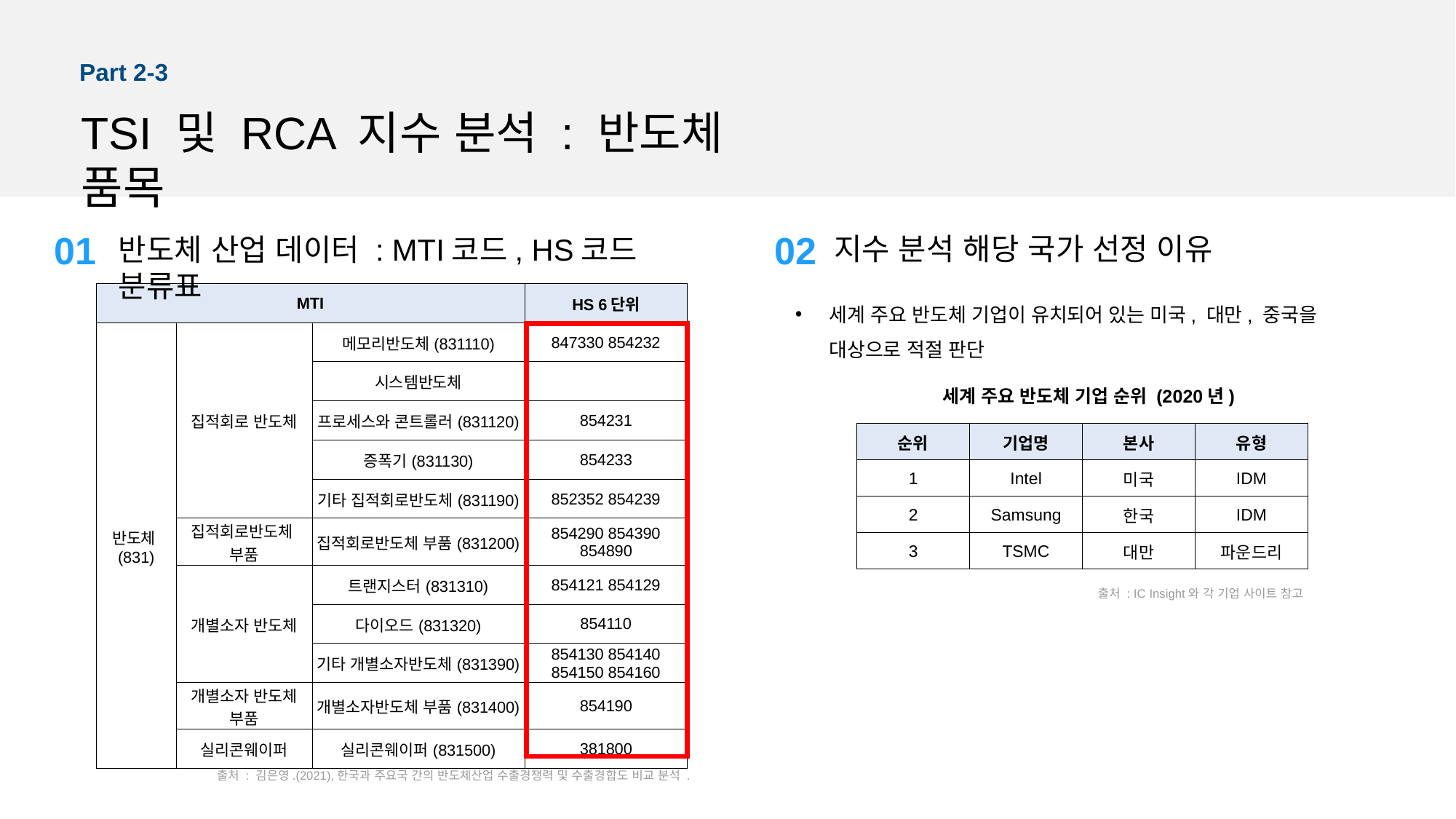

Part 2-3
TSI 및 RCA 지수 분석 : 반도체 품목
02
01
지수 분석 해당 국가 선정 이유
반도체 산업 데이터 : MTI코드, HS코드 분류표
| MTI |  |  | HS 6단위 |
| --- | --- | --- | --- |
| 반도체(831) | 집적회로 반도체 | 메모리반도체(831110) | 847330 854232 |
|  |  | 시스템반도체 |  |
|  |  | 프로세스와 콘트롤러(831120) | 854231 |
|  |  | 증폭기(831130) | 854233 |
|  |  | 기타 집적회로반도체(831190) | 852352 854239 |
|  | 집적회로반도체 부품 | 집적회로반도체 부품(831200) | 854290 854390 854890 |
|  | 개별소자 반도체 | 트랜지스터(831310) | 854121 854129 |
|  |  | 다이오드(831320) | 854110 |
|  |  | 기타 개별소자반도체(831390) | 854130 854140 854150 854160 |
|  | 개별소자 반도체 부품 | 개별소자반도체 부품(831400) | 854190 |
|  | 실리콘웨이퍼 | 실리콘웨이퍼(831500) | 381800 |
세계 주요 반도체 기업이 유치되어 있는 미국, 대만, 중국을 대상으로 적절 판단

세계 주요 반도체 기업 순위 (2020년)
| 순위 | 기업명 | 본사 | 유형 |
| --- | --- | --- | --- |
| 1 | Intel | 미국 | IDM |
| 2 | Samsung | 한국 | IDM |
| 3 | TSMC | 대만 | 파운드리 |
출처 : IC Insight와 각 기업 사이트 참고
출처 : 김은영.(2021),한국과 주요국 간의 반도체산업 수출경쟁력 및 수출경합도 비교 분석 .